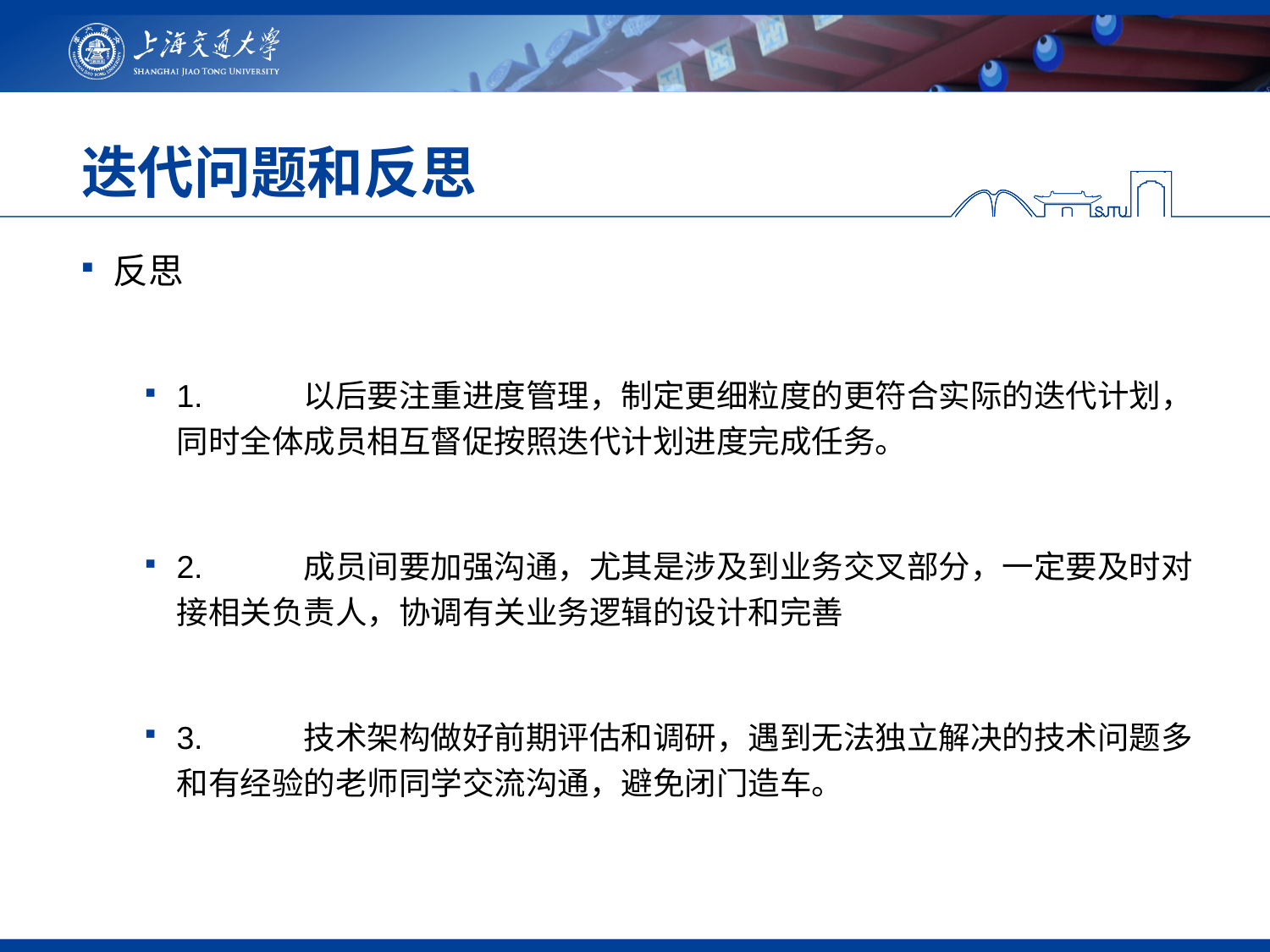

# 迭代问题和反思
反思

1.	以后要注重进度管理，制定更细粒度的更符合实际的迭代计划，同时全体成员相互督促按照迭代计划进度完成任务。

2.	成员间要加强沟通，尤其是涉及到业务交叉部分，一定要及时对接相关负责人，协调有关业务逻辑的设计和完善

3.	技术架构做好前期评估和调研，遇到无法独立解决的技术问题多和有经验的老师同学交流沟通，避免闭门造车。